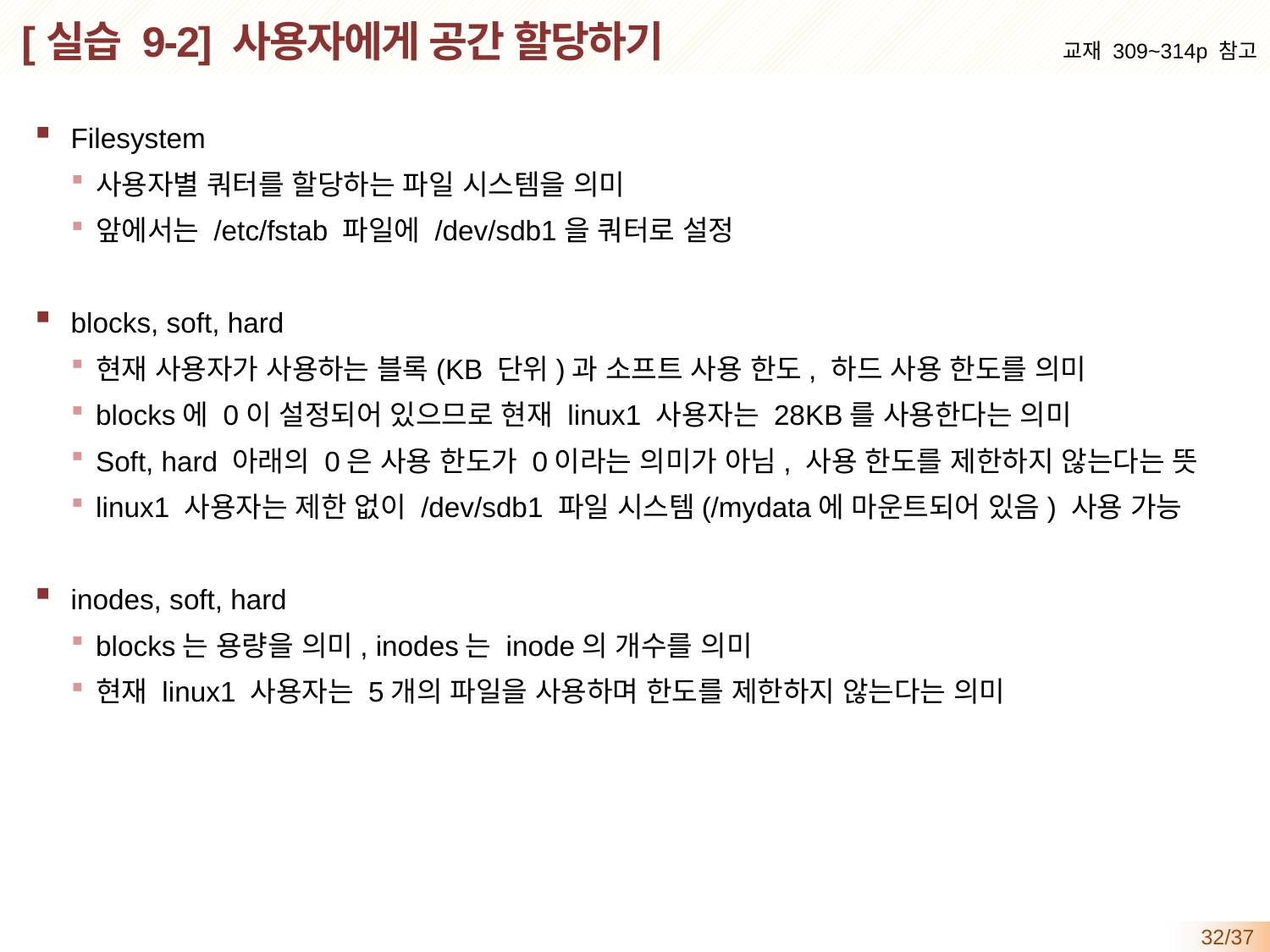

# [실습 9-2] 사용자에게 공간 할당하기
교재 309~314p 참고
Filesystem
사용자별 쿼터를 할당하는 파일 시스템을 의미
앞에서는 /etc/fstab 파일에 /dev/sdb1을 쿼터로 설정

blocks, soft, hard
현재 사용자가 사용하는 블록(KB 단위)과 소프트 사용 한도, 하드 사용 한도를 의미
blocks에 0이 설정되어 있으므로 현재 linux1 사용자는 28KB를 사용한다는 의미
Soft, hard 아래의 0은 사용 한도가 0이라는 의미가 아님, 사용 한도를 제한하지 않는다는 뜻
linux1 사용자는 제한 없이 /dev/sdb1 파일 시스템(/mydata에 마운트되어 있음) 사용 가능

inodes, soft, hard
blocks는 용량을 의미, inodes는 inode의 개수를 의미
현재 linux1 사용자는 5개의 파일을 사용하며 한도를 제한하지 않는다는 의미